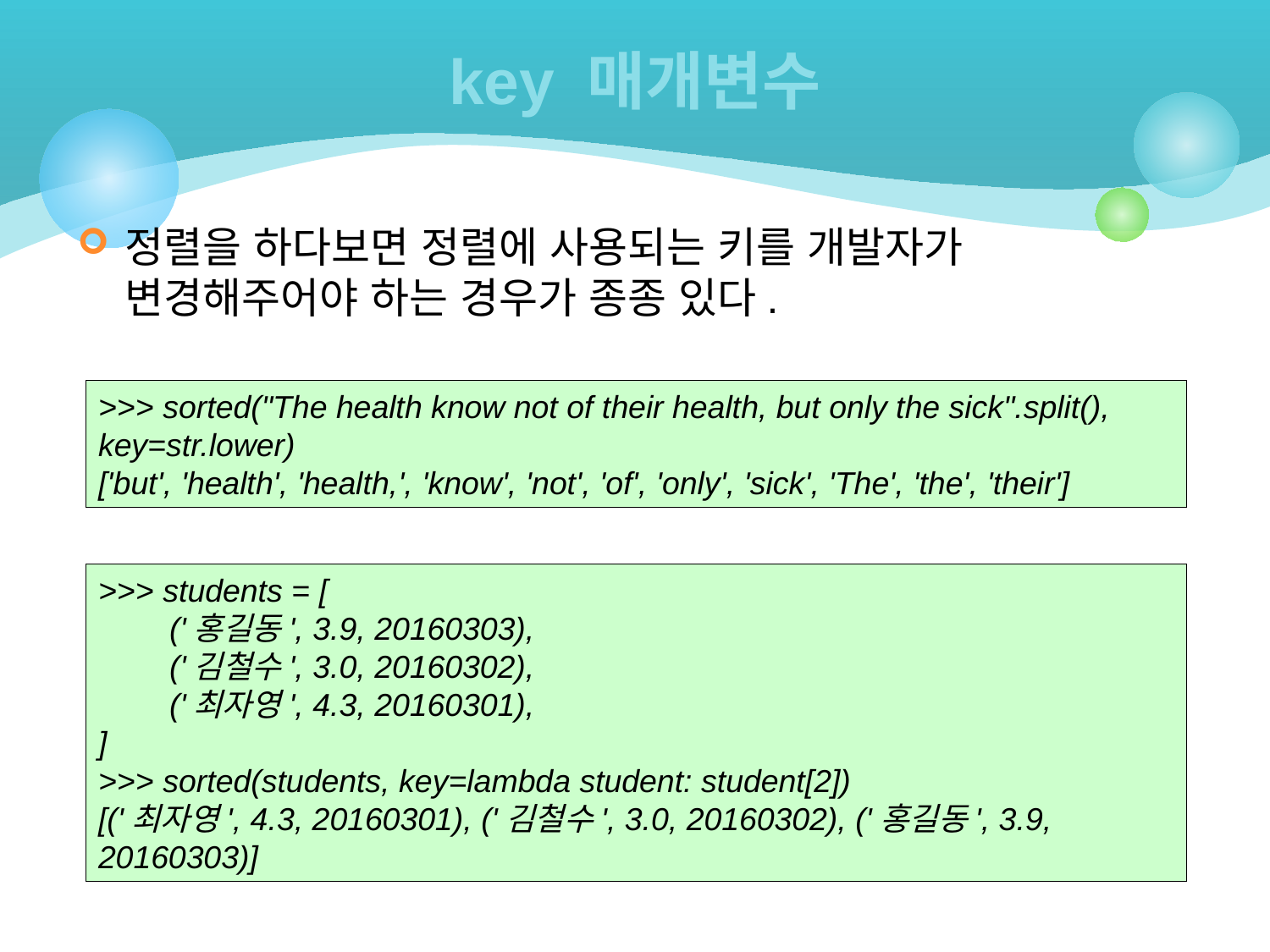

# key 매개변수
정렬을 하다보면 정렬에 사용되는 키를 개발자가 변경해주어야 하는 경우가 종종 있다.

>>> sorted("The health know not of their health, but only the sick".split(), key=str.lower)
['but', 'health', 'health,', 'know', 'not', 'of', 'only', 'sick', 'The', 'the', 'their']
>>> students = [
        ('홍길동', 3.9, 20160303),
        ('김철수', 3.0, 20160302),
        ('최자영', 4.3, 20160301),
]
>>> sorted(students, key=lambda student: student[2])
[('최자영', 4.3, 20160301), ('김철수', 3.0, 20160302), ('홍길동', 3.9, 20160303)]